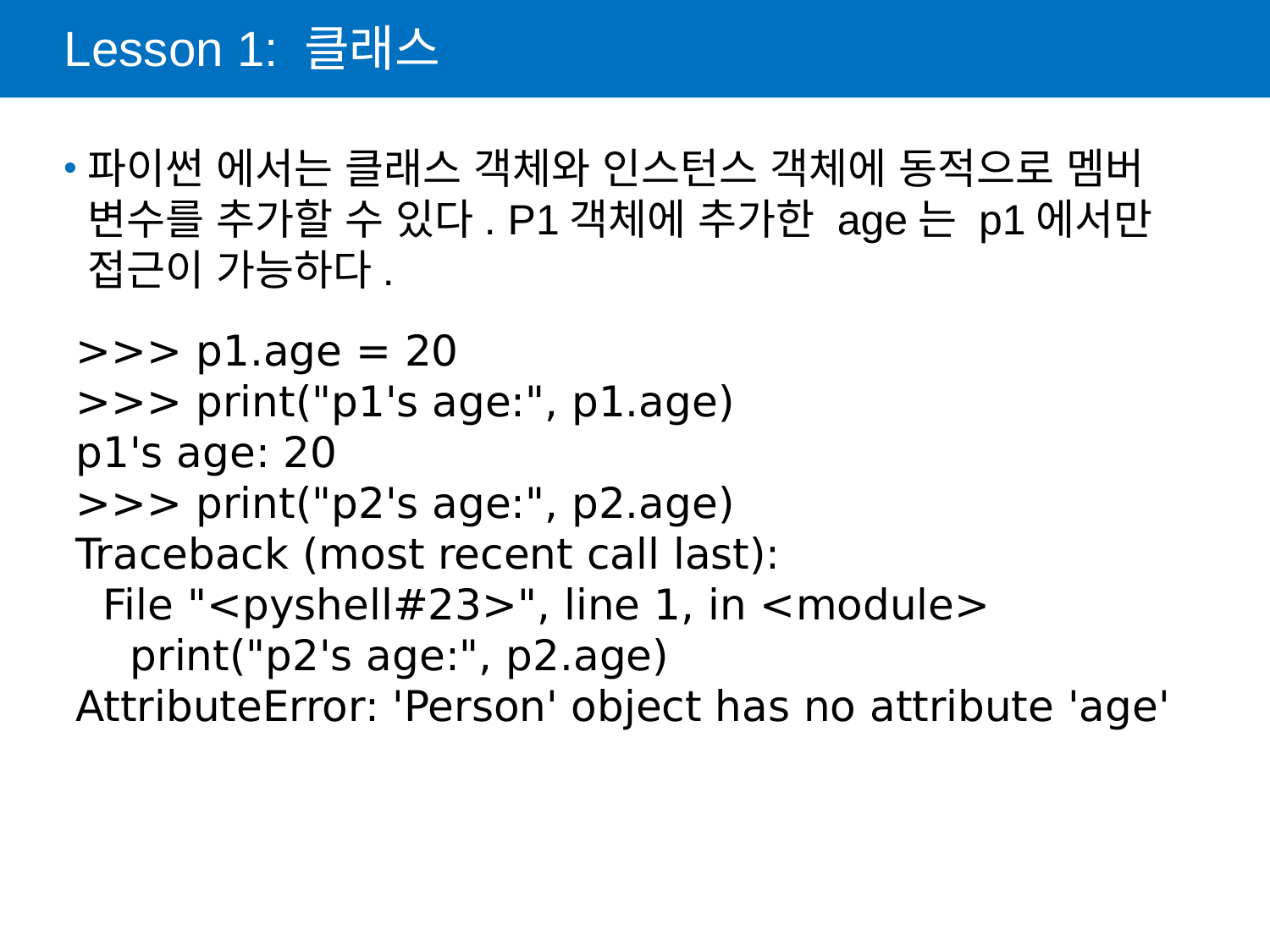

# Lesson 1: 클래스
파이썬 에서는 클래스 객체와 인스턴스 객체에 동적으로 멤버 변수를 추가할 수 있다. P1객체에 추가한 age는 p1에서만 접근이 가능하다.
>>> p1.age = 20
>>> print("p1's age:", p1.age)
p1's age: 20
>>> print("p2's age:", p2.age)
Traceback (most recent call last):
  File "<pyshell#23>", line 1, in <module>
    print("p2's age:", p2.age)
AttributeError: 'Person' object has no attribute 'age'